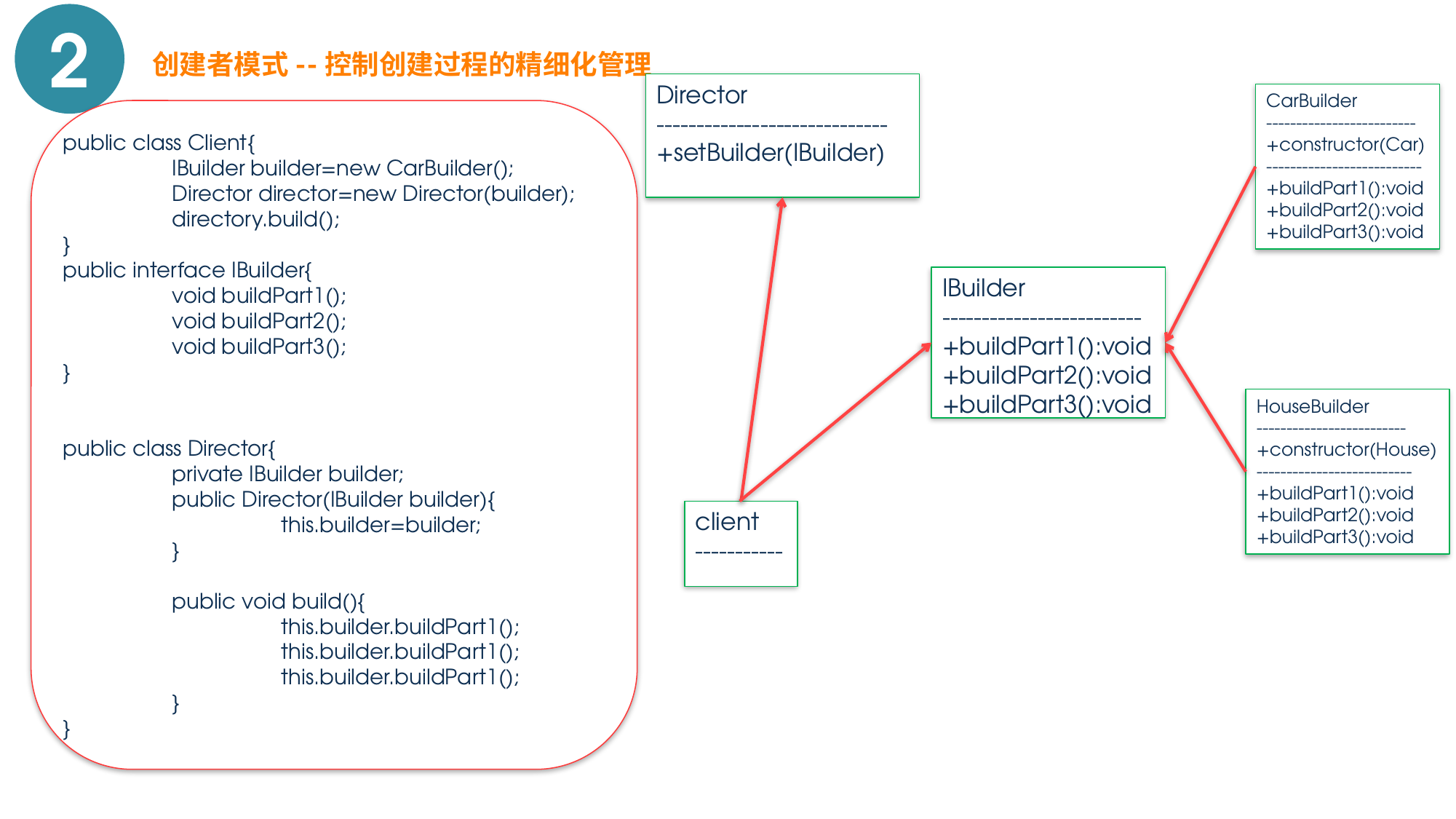

2
创建者模式--控制创建过程的精细化管理
Director
-----------------------------
+setBuilder(IBuilder)
CarBuilder
-------------------------+constructor(Car)
--------------------------+buildPart1():void
+buildPart2():void
+buildPart3():void

public class Client{
	IBuilder builder=new CarBuilder();
	Director director=new Director(builder);
	directory.build();
}
public interface IBuilder{
	void buildPart1();
	void buildPart2();
	void buildPart3();
}

public class Director{
	private IBuilder builder;
	public Director(IBuilder builder){
		this.builder=builder;
	}

	public void build(){
		this.builder.buildPart1();
		this.builder.buildPart1();
		this.builder.buildPart1();
	}
}

IBuilder
-------------------------
+buildPart1():void
+buildPart2():void
+buildPart3():void
HouseBuilder
-------------------------+constructor(House)
--------------------------+buildPart1():void
+buildPart2():void
+buildPart3():void
client
-----------